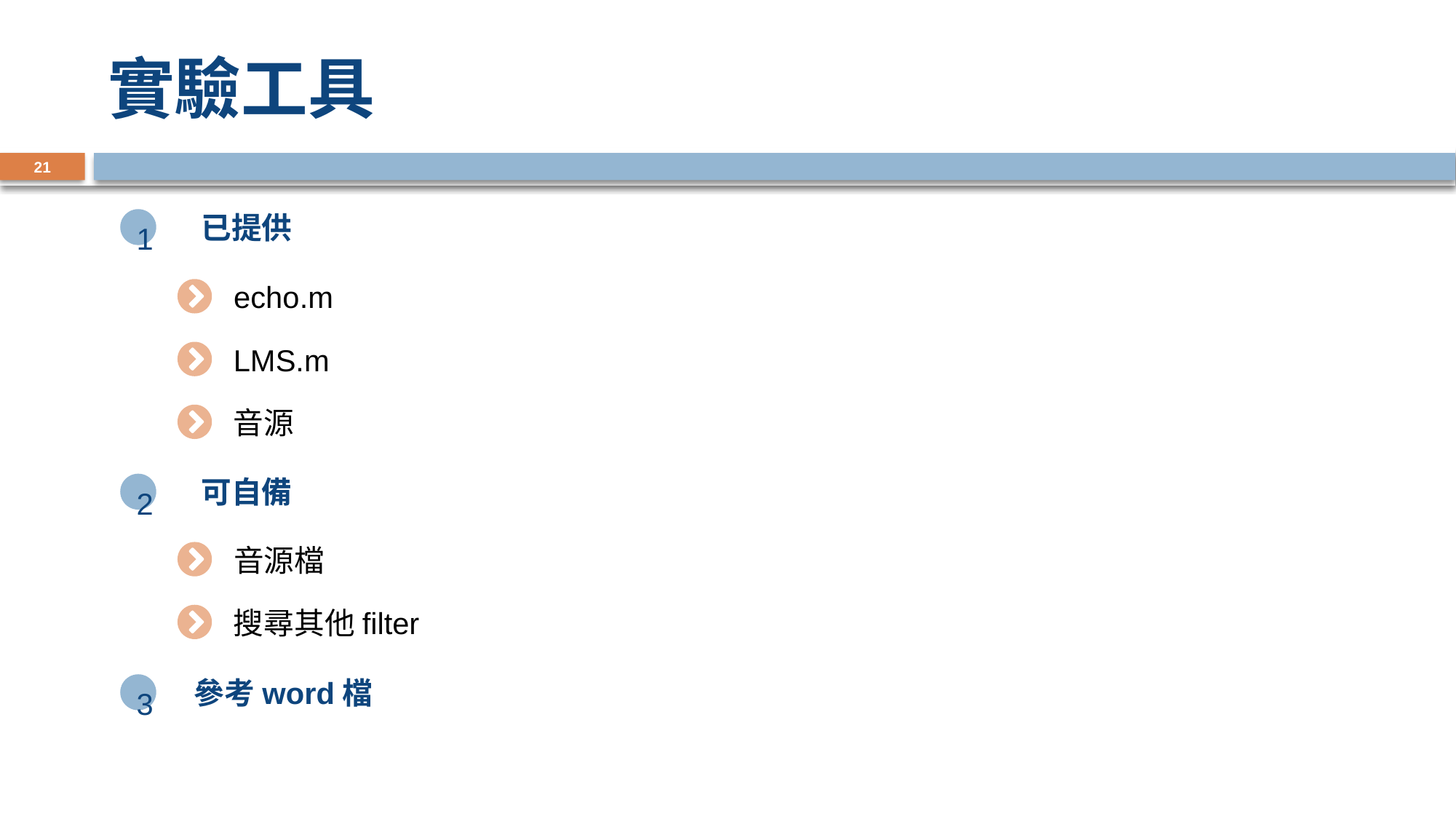

# 實驗工具
21
已提供
1
echo.m

LMS.m

音源

可自備
2
音源檔

搜尋其他filter

參考word檔
3